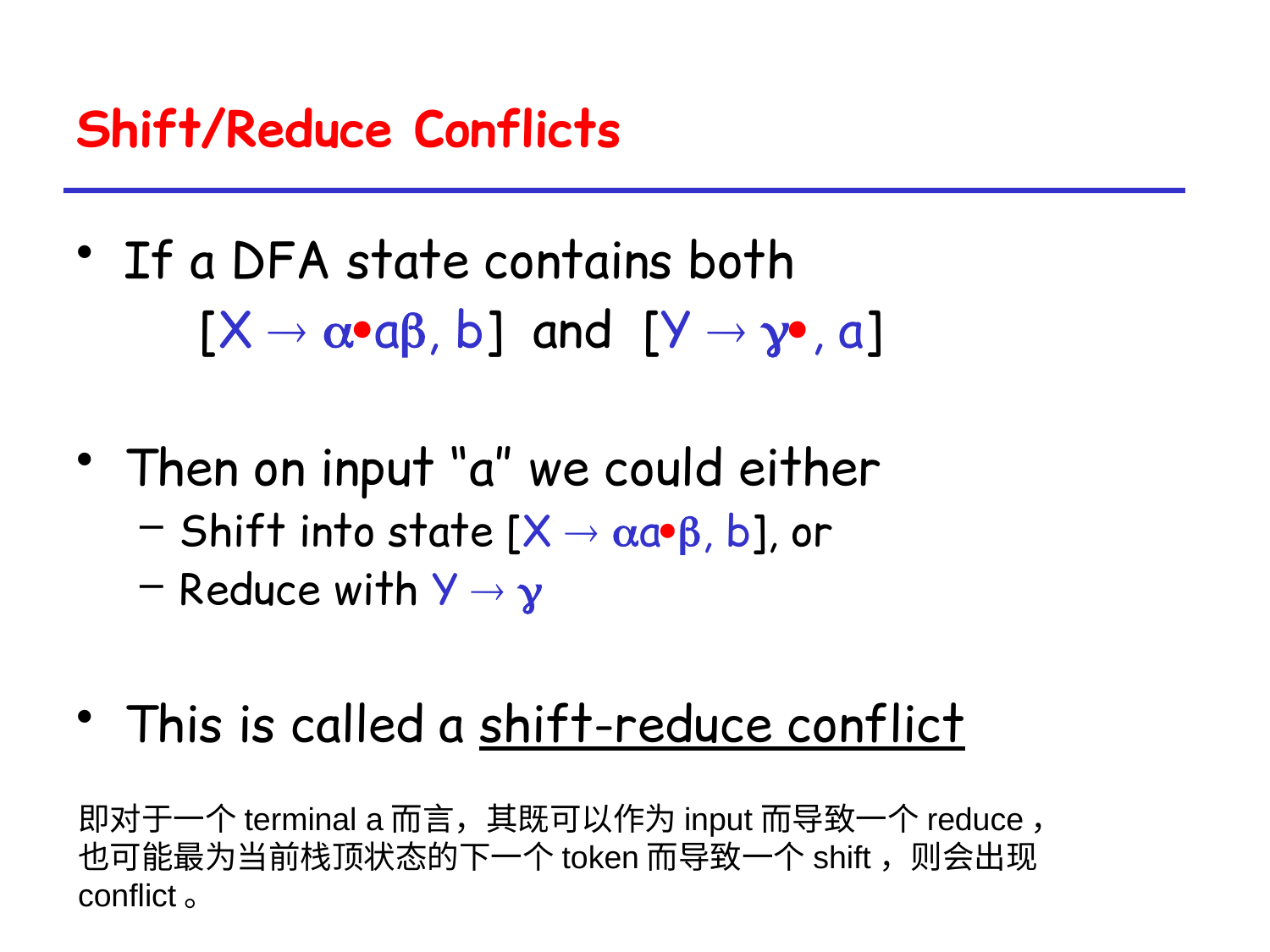

# Shift/Reduce Conflicts
If a DFA state contains both
    [X → α•aβ, b]  and  [Y → γ•, a]

Then on input “a” we could either
Shift into state [X → αa•β, b], or
Reduce with Y → γ

This is called a shift-reduce conflict
即对于一个terminal a而言，其既可以作为input而导致一个reduce，
也可能最为当前栈顶状态的下一个token而导致一个shift，则会出现
conflict。
64